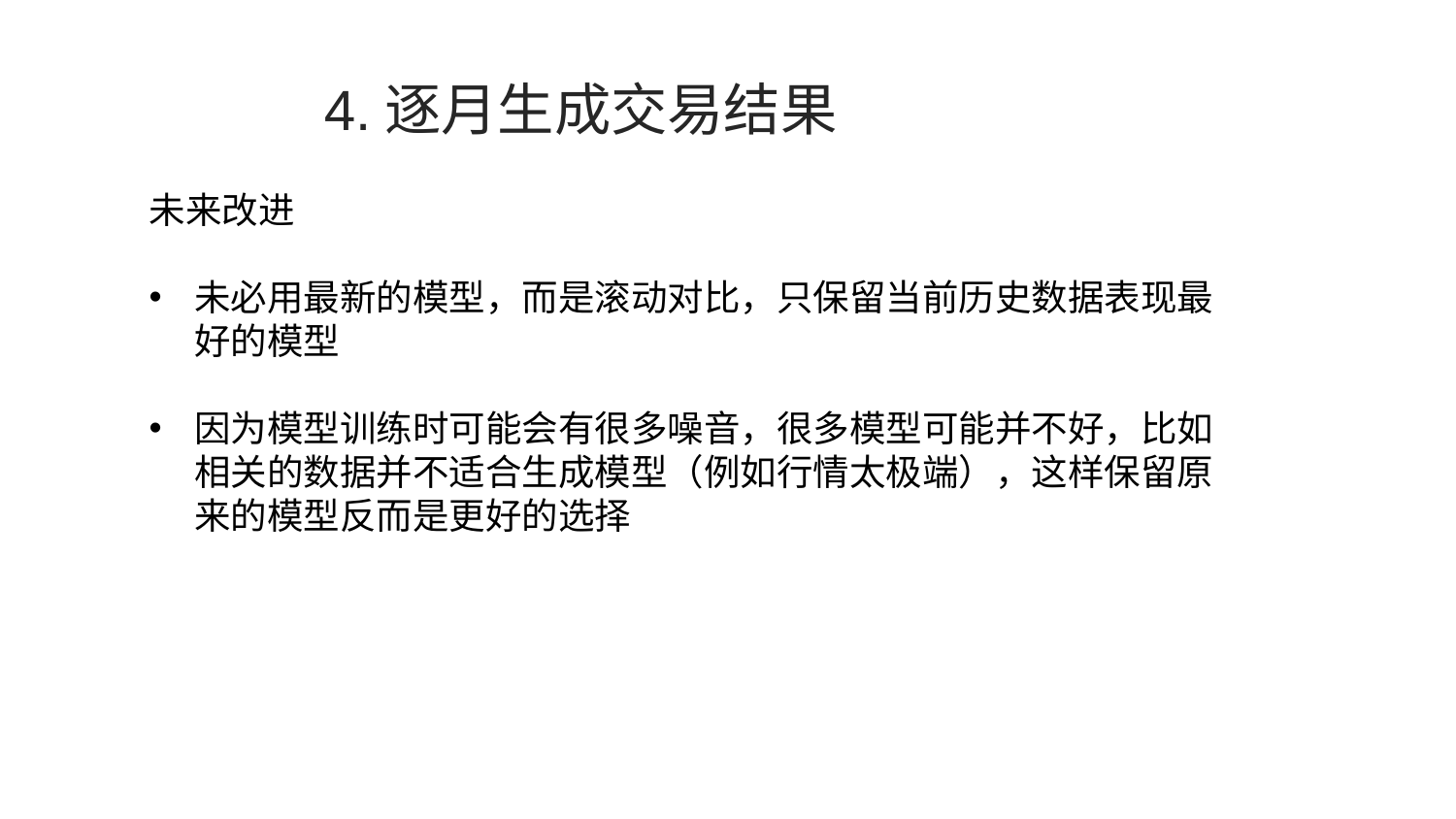

# 4.逐月生成交易结果
未来改进

未必用最新的模型，而是滚动对比，只保留当前历史数据表现最好的模型

因为模型训练时可能会有很多噪音，很多模型可能并不好，比如相关的数据并不适合生成模型（例如行情太极端），这样保留原来的模型反而是更好的选择